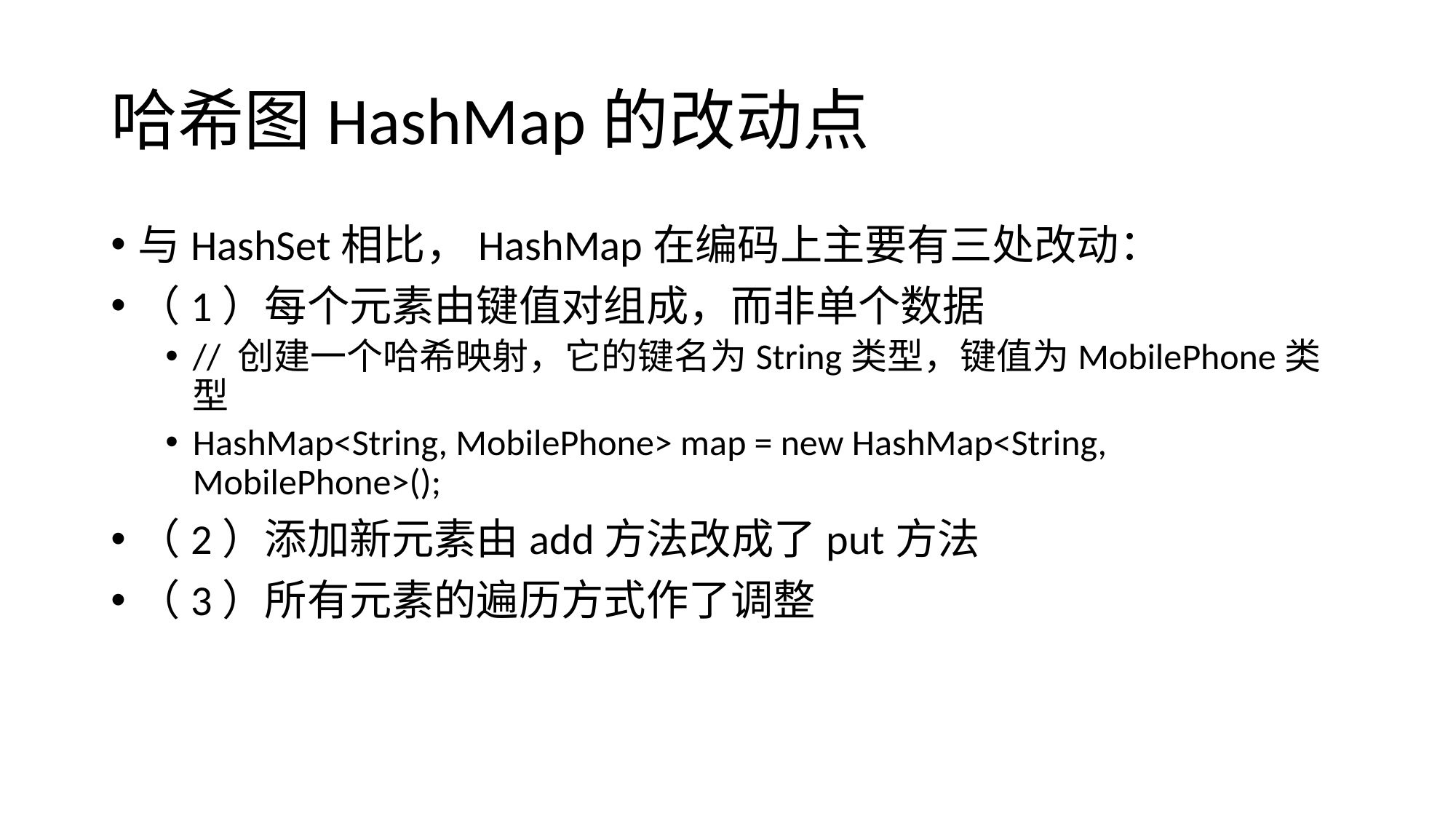

# 哈希图HashMap的改动点
与HashSet相比，HashMap在编码上主要有三处改动：
（1）每个元素由键值对组成，而非单个数据
// 创建一个哈希映射，它的键名为String类型，键值为MobilePhone类型
HashMap<String, MobilePhone> map = new HashMap<String, MobilePhone>();
（2）添加新元素由add方法改成了put方法
（3）所有元素的遍历方式作了调整